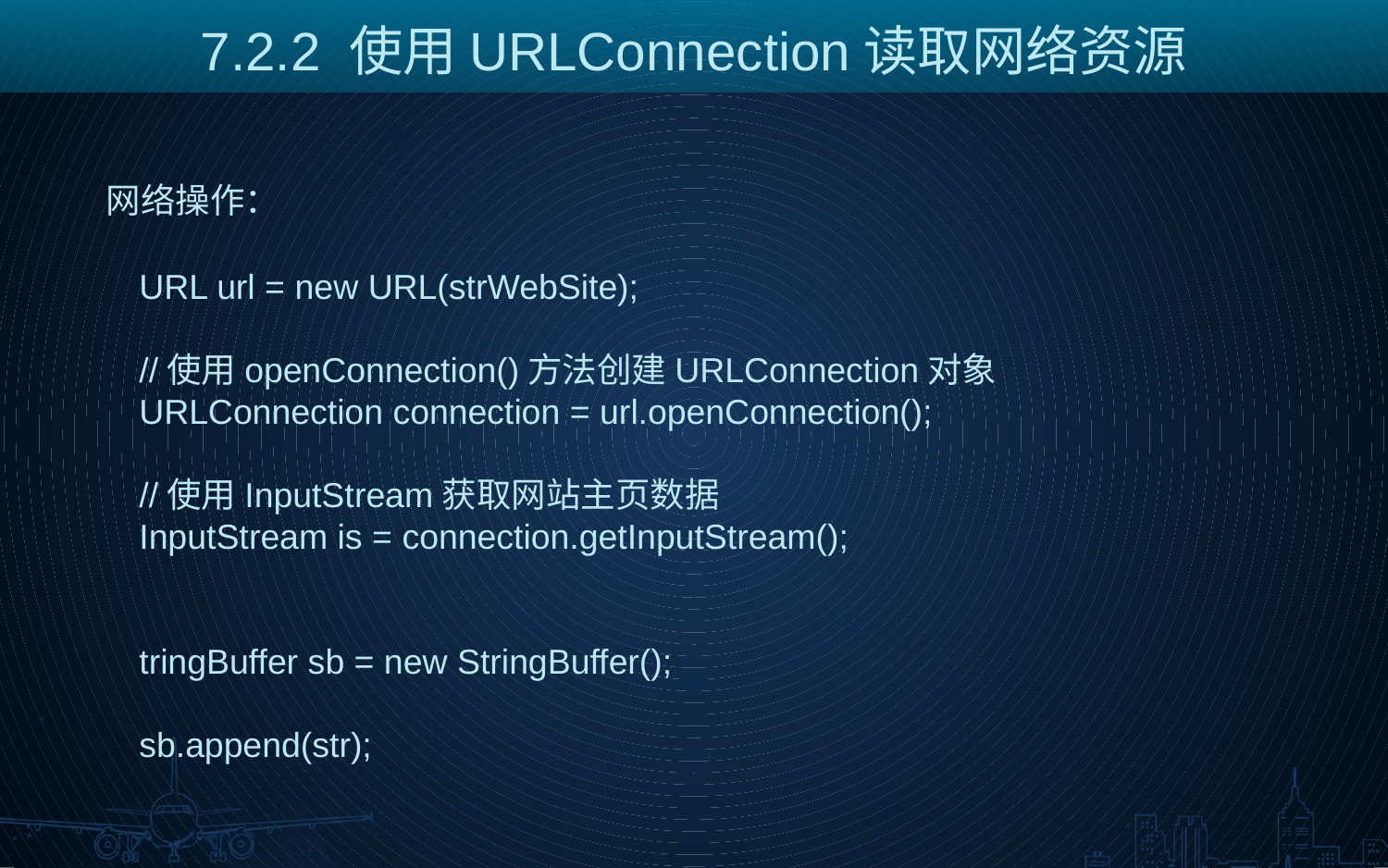

7.2.2 使用URLConnection读取网络资源
网络操作：
URL url = new URL(strWebSite);

//使用openConnection()方法创建URLConnection对象
URLConnection connection = url.openConnection();

//使用InputStream获取网站主页数据
InputStream is = connection.getInputStream();

tringBuffer sb = new StringBuffer();

sb.append(str);